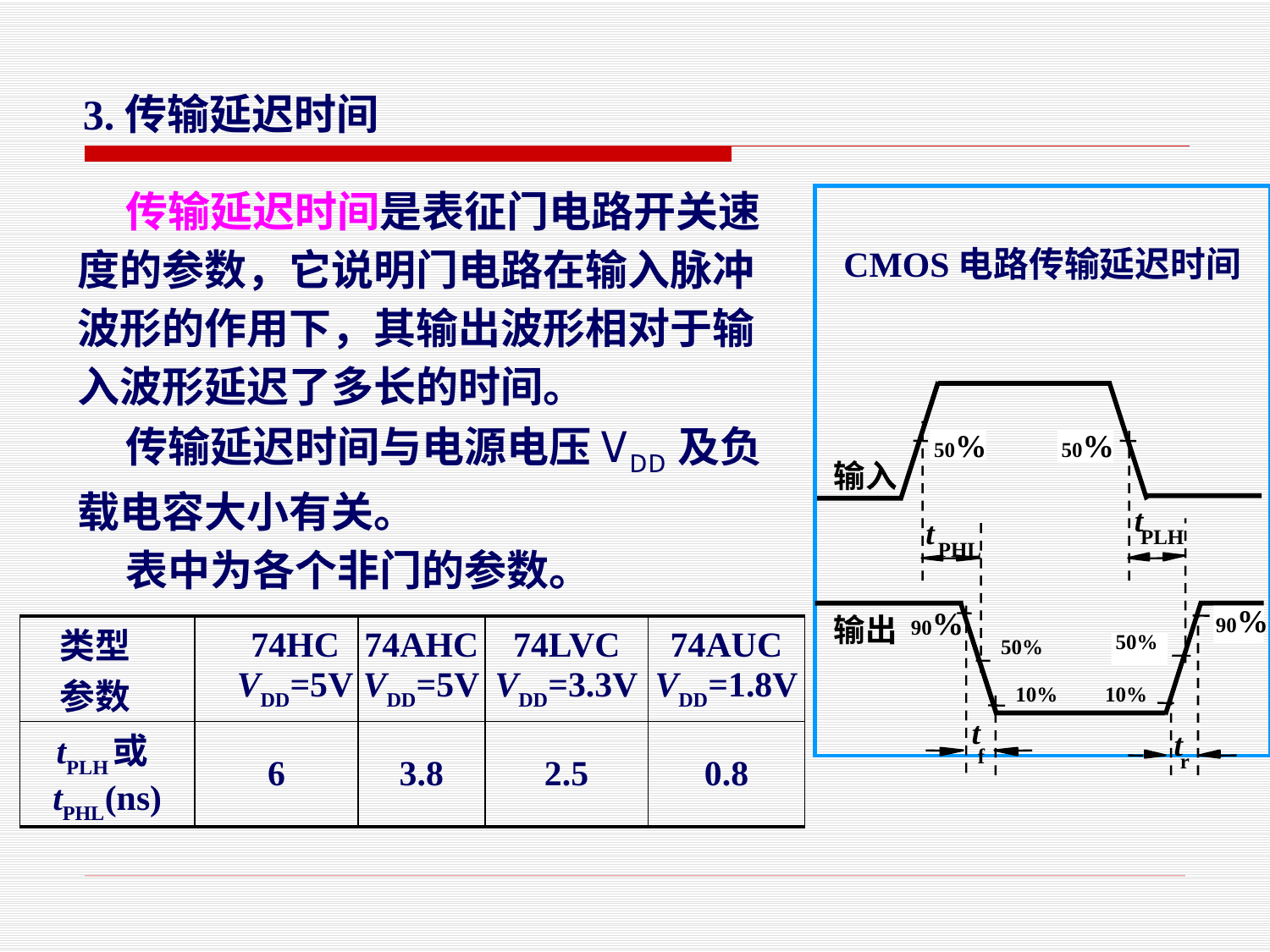

3.传输延迟时间
    传输延迟时间是表征门电路开关速度的参数，它说明门电路在输入脉冲波形的作用下，其输出波形相对于输入波形延迟了多长的时间。
    传输延迟时间与电源电压VDD及负载电容大小有关。
    表中为各个非门的参数。

CMOS电路传输延迟时间

50%

50%

输入

t

t

PLH
PHL

90%

90%

输出

50%

50%

10%

10%

t
t

f

r

| 类型 参数 | 74HC VDD=5V | 74AHC VDD=5V | 74LVC VDD=3.3V | 74AUC VDD=1.8V |
| --- | --- | --- | --- | --- |
| tPLH或tPHL(ns) | 6 | 3.8 | 2.5 | 0.8 |